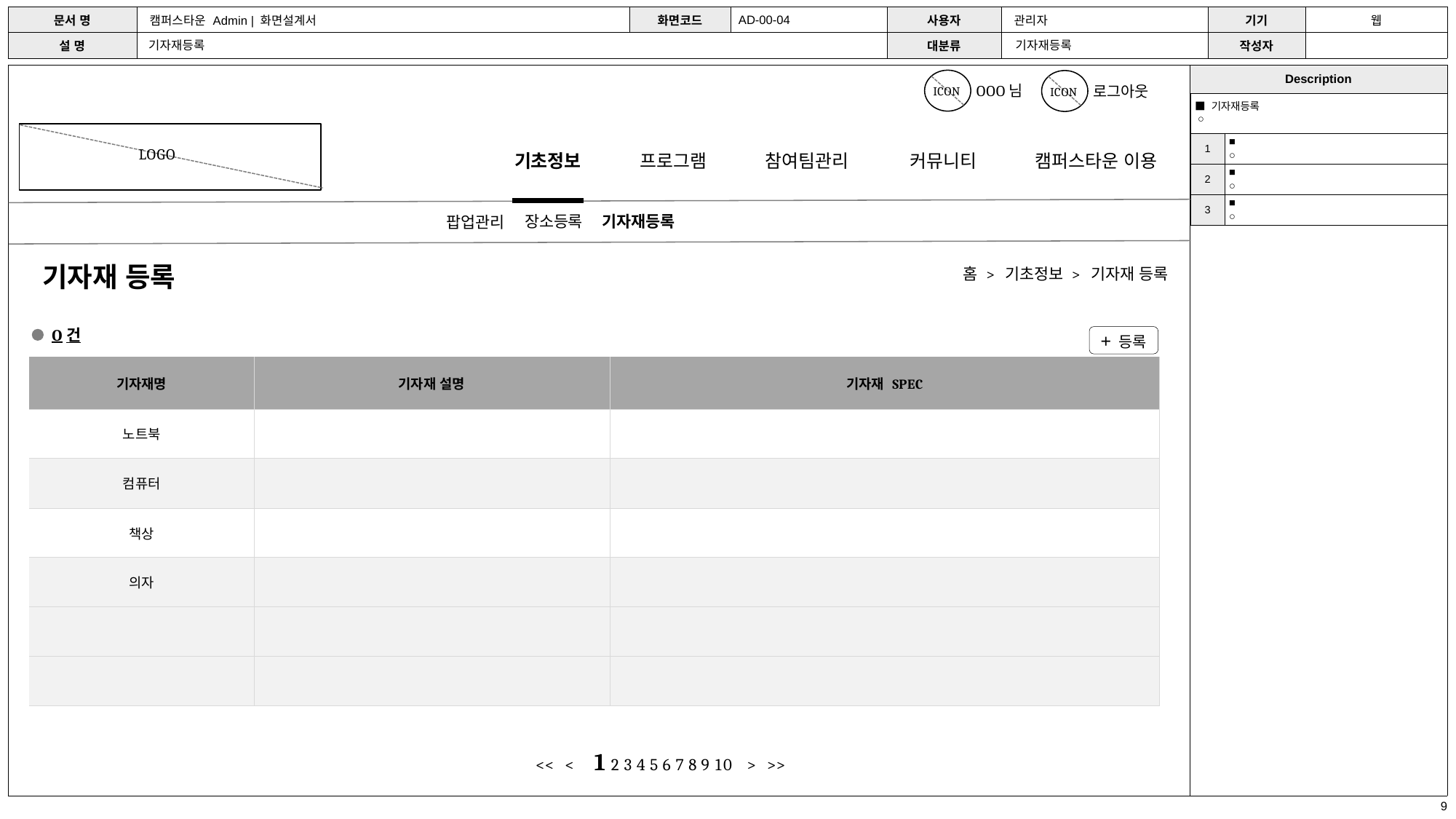

AD-00-04
기자재등록
기자재등록

ICON

ICON
OOO님
로그아웃
| ■ 기자재등록 ○ |  |
| --- | --- |
| 1 | ■ ○ |
| 2 | ■ ○ |
| 3 | ■ ○ |

LOGO
기초정보
프로그램
참여팀관리
커뮤니티
캠퍼스타운 이용
장소등록
기자재등록
팝업관리
기자재 등록
홈 >  기초정보 >  기자재 등록
O건

+ 등록
| 기자재명 | 기자재 설명 | 기자재 SPEC |
| --- | --- | --- |
| 노트북 |  |  |
| 컴퓨터 |  |  |
| 책상 |  |  |
| 의자 |  |  |
|  |  |  |
|  |  |  |
<<   <     1 2 3 4 5 6 7 8 9 10    >   >>